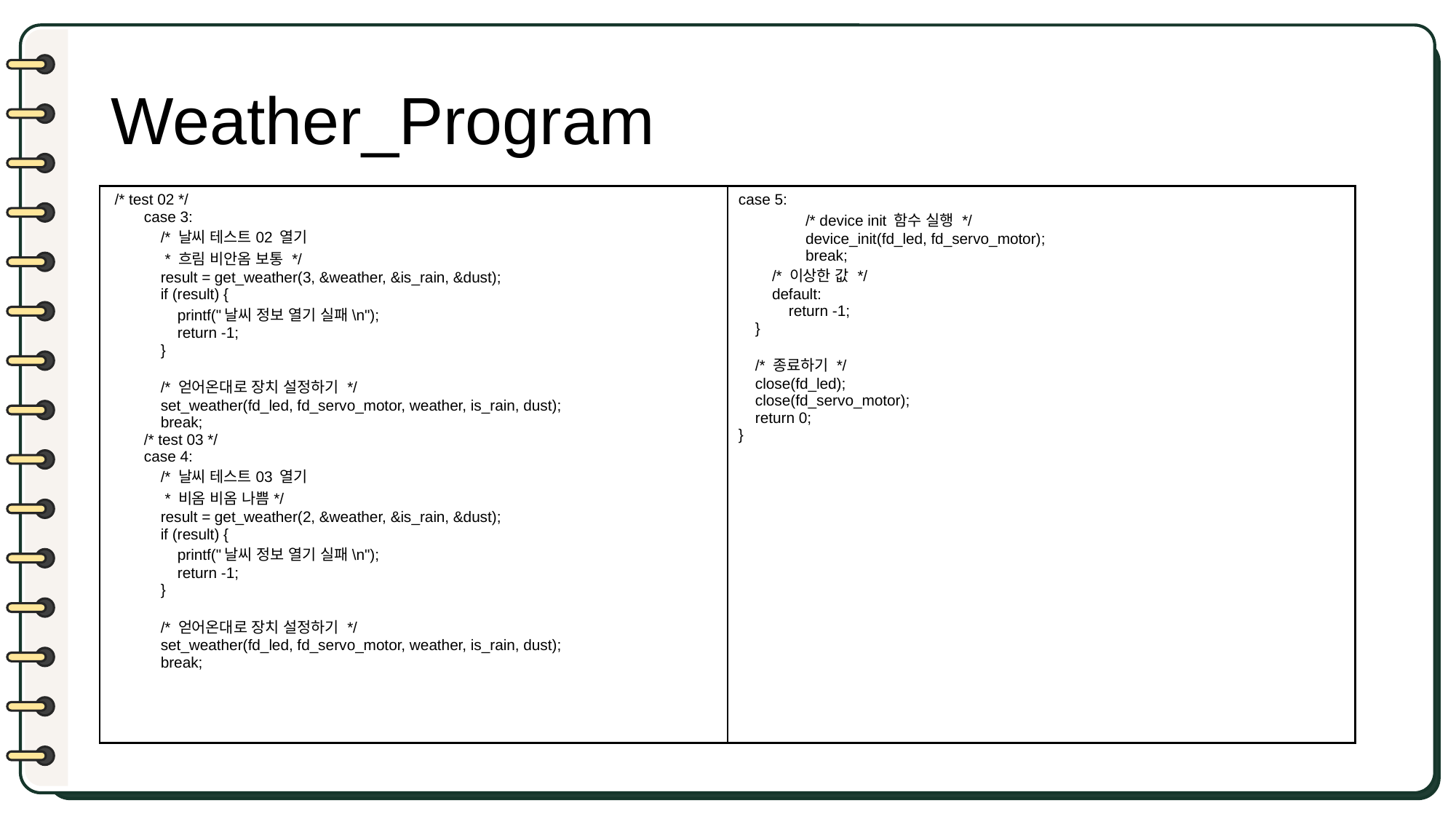

# Weather_Program
| /\* test 02 \*/         case 3:             /\* 날씨 테스트02 열기              \* 흐림 비안옴 보통 \*/             result = get\_weather(3, &weather, &is\_rain, &dust);             if (result) {                 printf("날씨 정보 열기 실패\n");                 return -1;             }             /\* 얻어온대로 장치 설정하기 \*/             set\_weather(fd\_led, fd\_servo\_motor, weather, is\_rain, dust);             break;         /\* test 03 \*/         case 4:             /\* 날씨 테스트03 열기              \* 비옴 비옴 나쁨\*/             result = get\_weather(2, &weather, &is\_rain, &dust);             if (result) {                 printf("날씨 정보 열기 실패\n");                 return -1;             }             /\* 얻어온대로 장치 설정하기 \*/             set\_weather(fd\_led, fd\_servo\_motor, weather, is\_rain, dust);             break; | case 5:                 /\* device init 함수 실행 \*/                 device\_init(fd\_led, fd\_servo\_motor);                 break;         /\* 이상한 값 \*/         default:             return -1;     }         /\* 종료하기 \*/     close(fd\_led);     close(fd\_servo\_motor);     return 0; } |
| --- | --- |